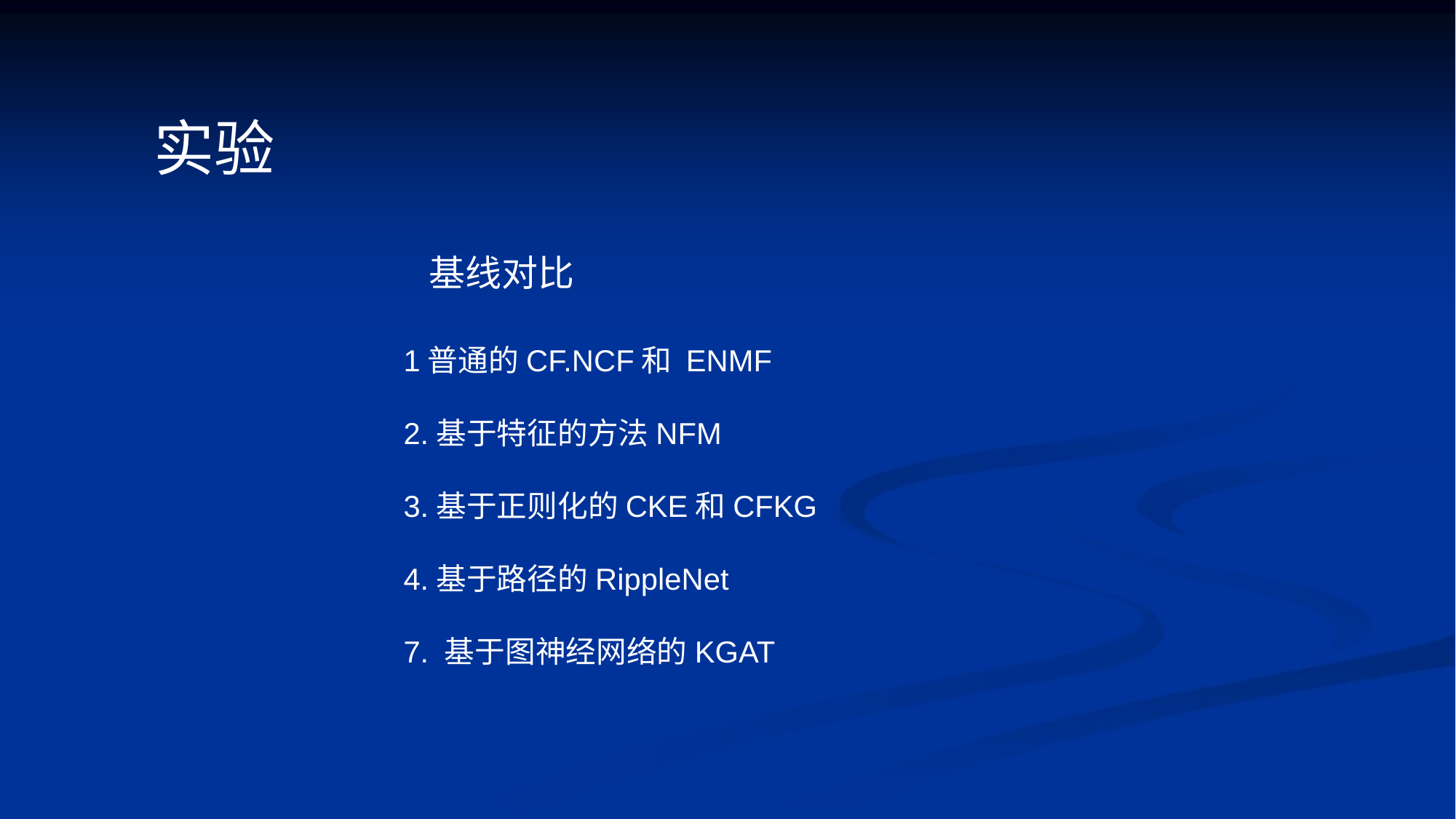

实验
 基线对比

1普通的CF.NCF和 ENMF

2.基于特征的方法NFM

3.基于正则化的CKE和CFKG

4.基于路径的RippleNet

7. 基于图神经网络的KGAT
11